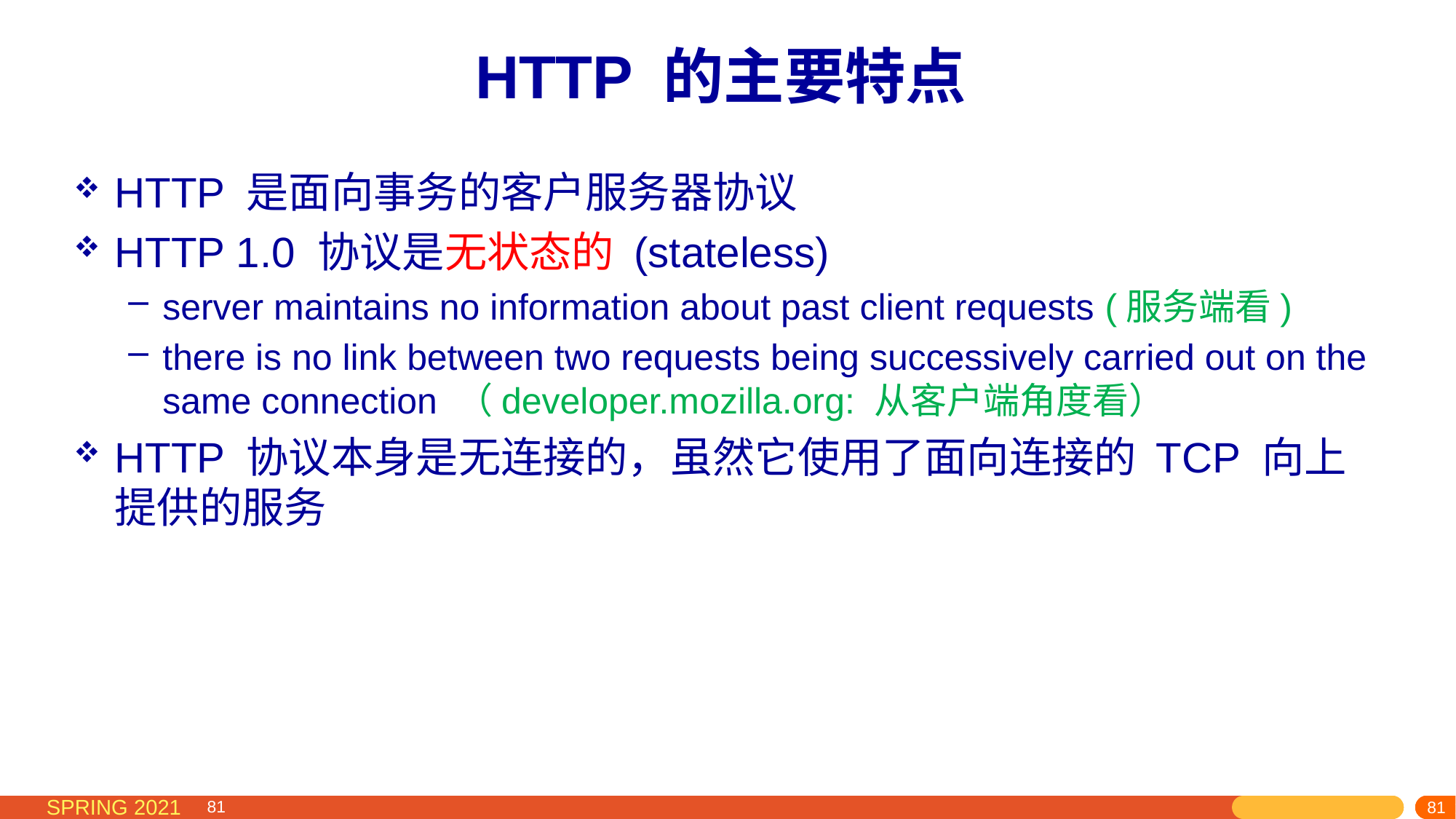

# HTTP 的主要特点
HTTP 是面向事务的客户服务器协议
HTTP 1.0 协议是无状态的 (stateless)
server maintains no information about past client requests (服务端看)
there is no link between two requests being successively carried out on the same connection （developer.mozilla.org: 从客户端角度看）
HTTP 协议本身是无连接的，虽然它使用了面向连接的 TCP 向上提供的服务